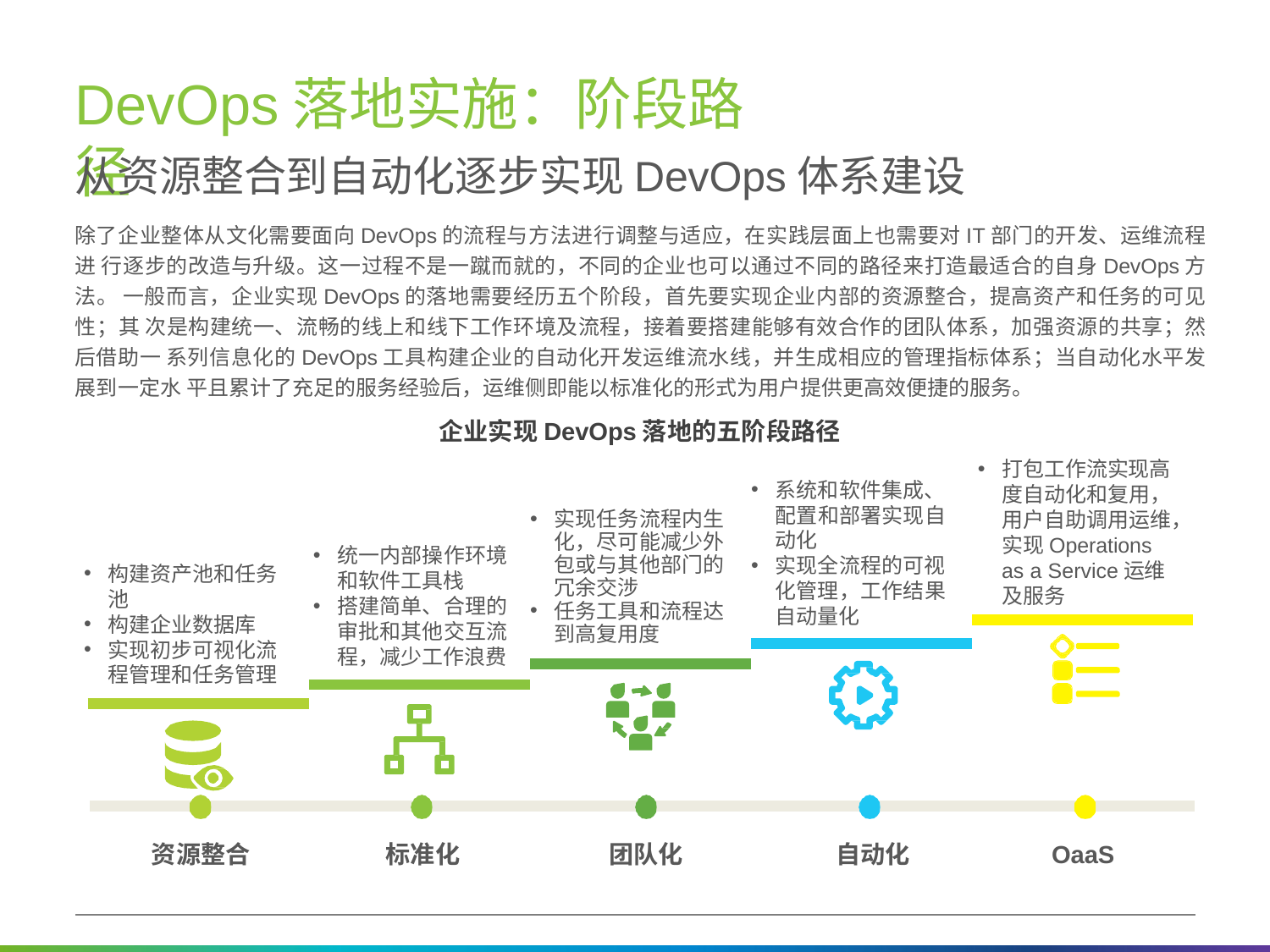

# DevOps落地实施：阶段路径
从资源整合到自动化逐步实现DevOps体系建设
除了企业整体从文化需要面向DevOps的流程与方法进行调整与适应，在实践层面上也需要对IT部门的开发、运维流程进 行逐步的改造与升级。这一过程不是一蹴而就的，不同的企业也可以通过不同的路径来打造最适合的自身DevOps方法。 一般而言，企业实现DevOps的落地需要经历五个阶段，首先要实现企业内部的资源整合，提高资产和任务的可见性；其 次是构建统一、流畅的线上和线下工作环境及流程，接着要搭建能够有效合作的团队体系，加强资源的共享；然后借助一 系列信息化的DevOps工具构建企业的自动化开发运维流水线，并生成相应的管理指标体系；当自动化水平发展到一定水 平且累计了充足的服务经验后，运维侧即能以标准化的形式为用户提供更高效便捷的服务。
企业实现DevOps落地的五阶段路径
打包工作流实现高 度自动化和复用，  用户自助调用运维， 实现Operations
as a Service运维
及服务
系统和软件集成、 配置和部署实现自 动化
实现全流程的可视 化管理，工作结果 自动量化
实现任务流程内生 化，尽可能减少外 包或与其他部门的 冗余交涉
任务工具和流程达 到高复用度
统一内部操作环境 和软件工具栈
搭建简单、合理的 审批和其他交互流 程，减少工作浪费
构建资产池和任务 池
构建企业数据库
实现初步可视化流 程管理和任务管理

OaaS
自动化
资源整合

团队化
标准化

20